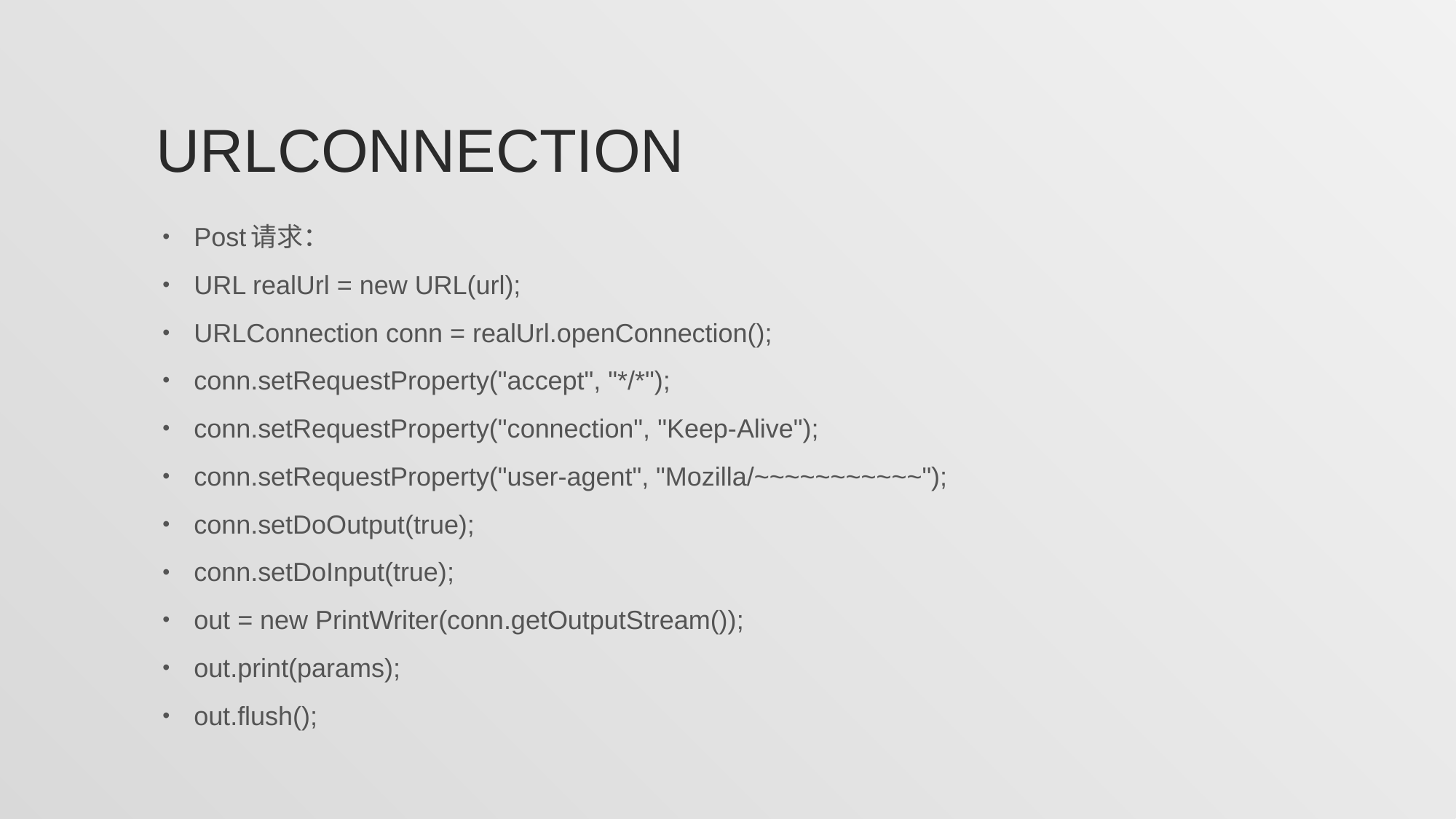

# URlconnecTION
Post请求：
URL realUrl = new URL(url);
URLConnection conn = realUrl.openConnection();
conn.setRequestProperty("accept", "*/*");
conn.setRequestProperty("connection", "Keep-Alive");
conn.setRequestProperty("user-agent", "Mozilla/~~~~~~~~~~~");
conn.setDoOutput(true);
conn.setDoInput(true);
out = new PrintWriter(conn.getOutputStream());
out.print(params);
out.flush();